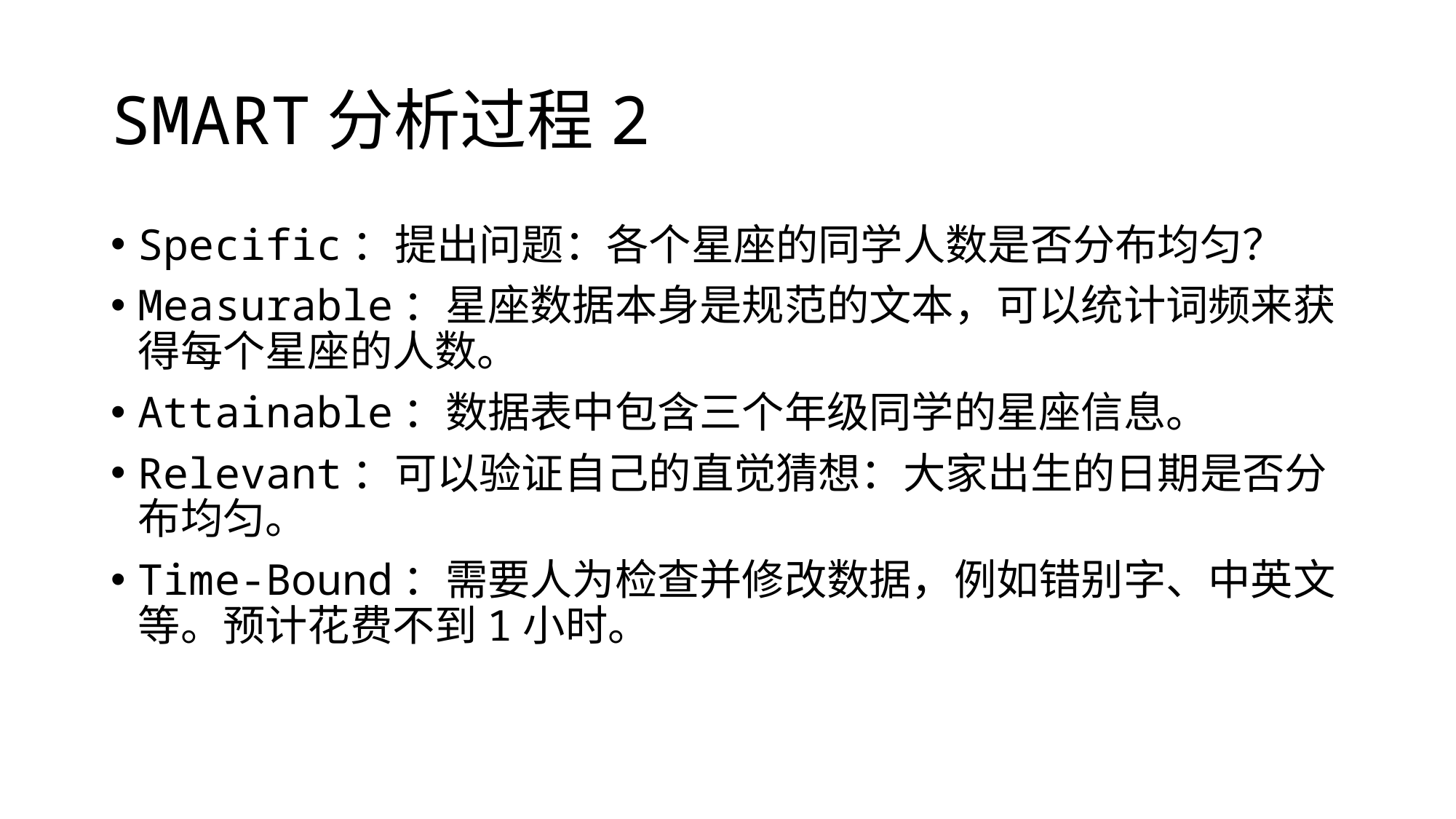

# SMART分析过程2
Specific：提出问题：各个星座的同学人数是否分布均匀？
Measurable：星座数据本身是规范的文本，可以统计词频来获得每个星座的人数。
Attainable：数据表中包含三个年级同学的星座信息。
Relevant：可以验证自己的直觉猜想：大家出生的日期是否分布均匀。
Time-Bound：需要人为检查并修改数据，例如错别字、中英文等。预计花费不到1小时。